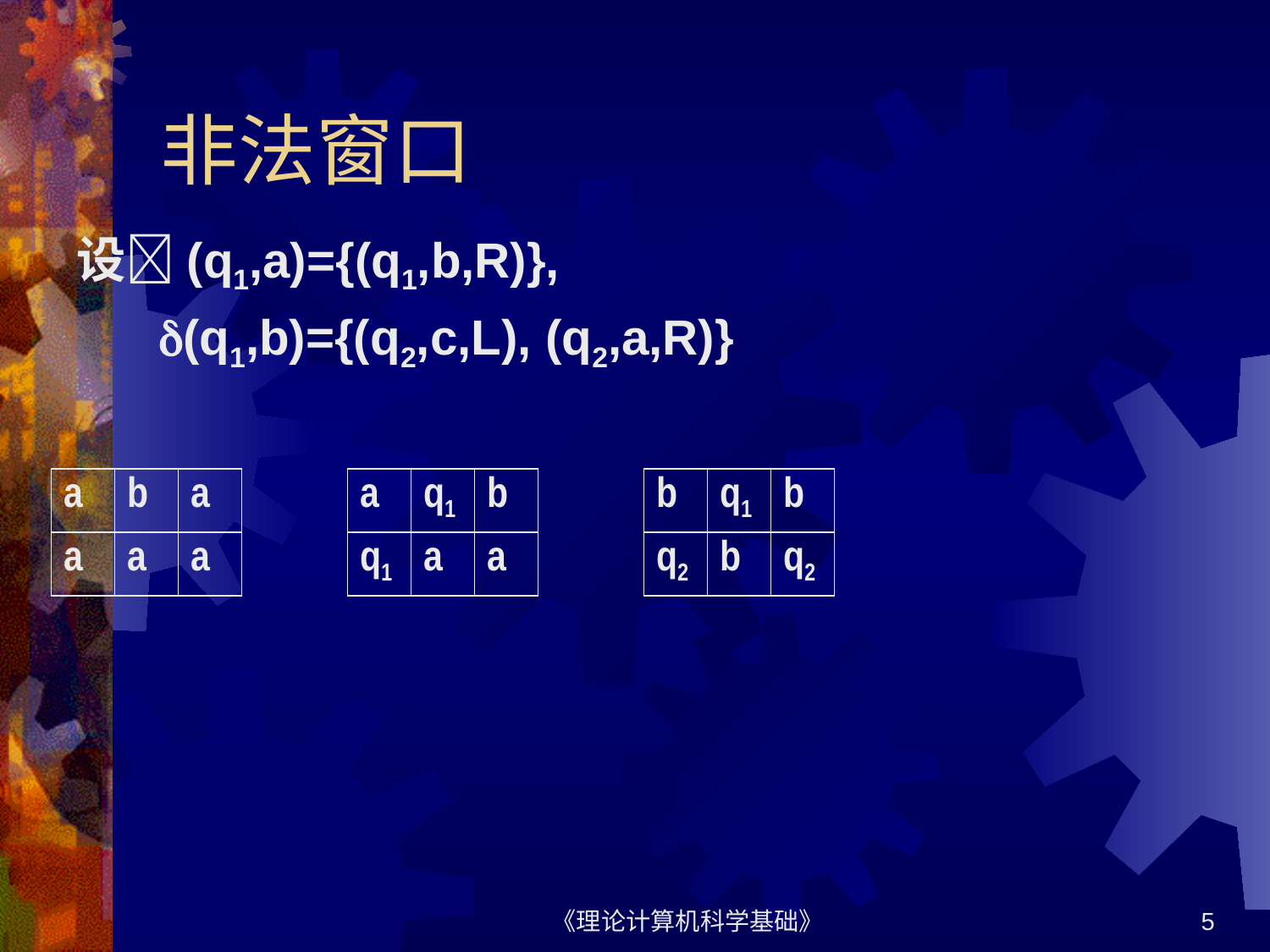

# 非法窗口
设δ(q1,a)={(q1,b,R)},
      δ(q1,b)={(q2,c,L), (q2,a,R)}
a
b

a
a
q1

b
b
q1

b

a
a

a
q1
a

a
q2
b

q2

《理论计算机科学基础》
5